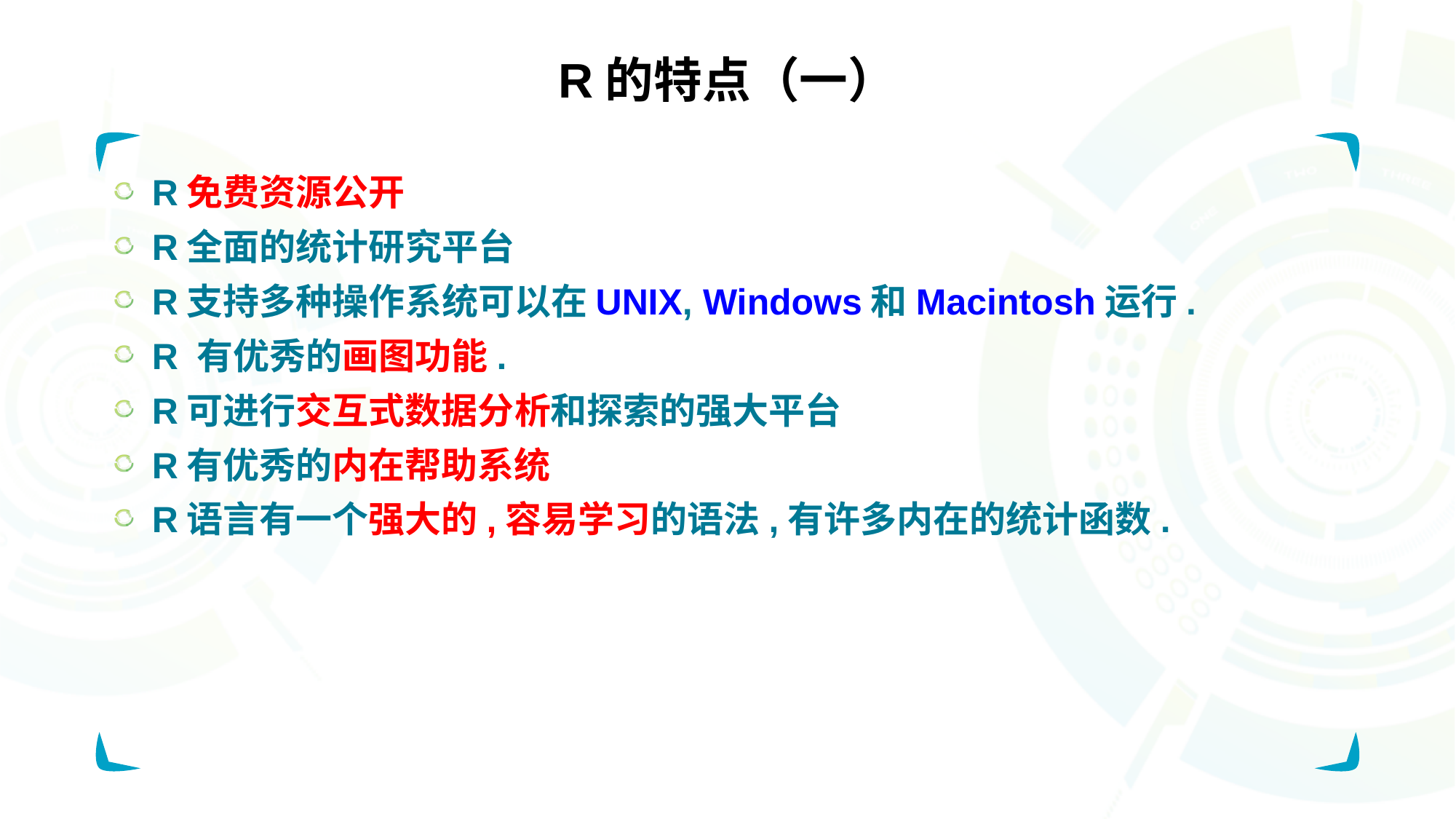

# R的特点（一）

R免费资源公开
R全面的统计研究平台
R支持多种操作系统可以在UNIX, Windows和Macintosh运行.
R 有优秀的画图功能.
R可进行交互式数据分析和探索的强大平台
R有优秀的内在帮助系统
R语言有一个强大的,容易学习的语法,有许多内在的统计函数.